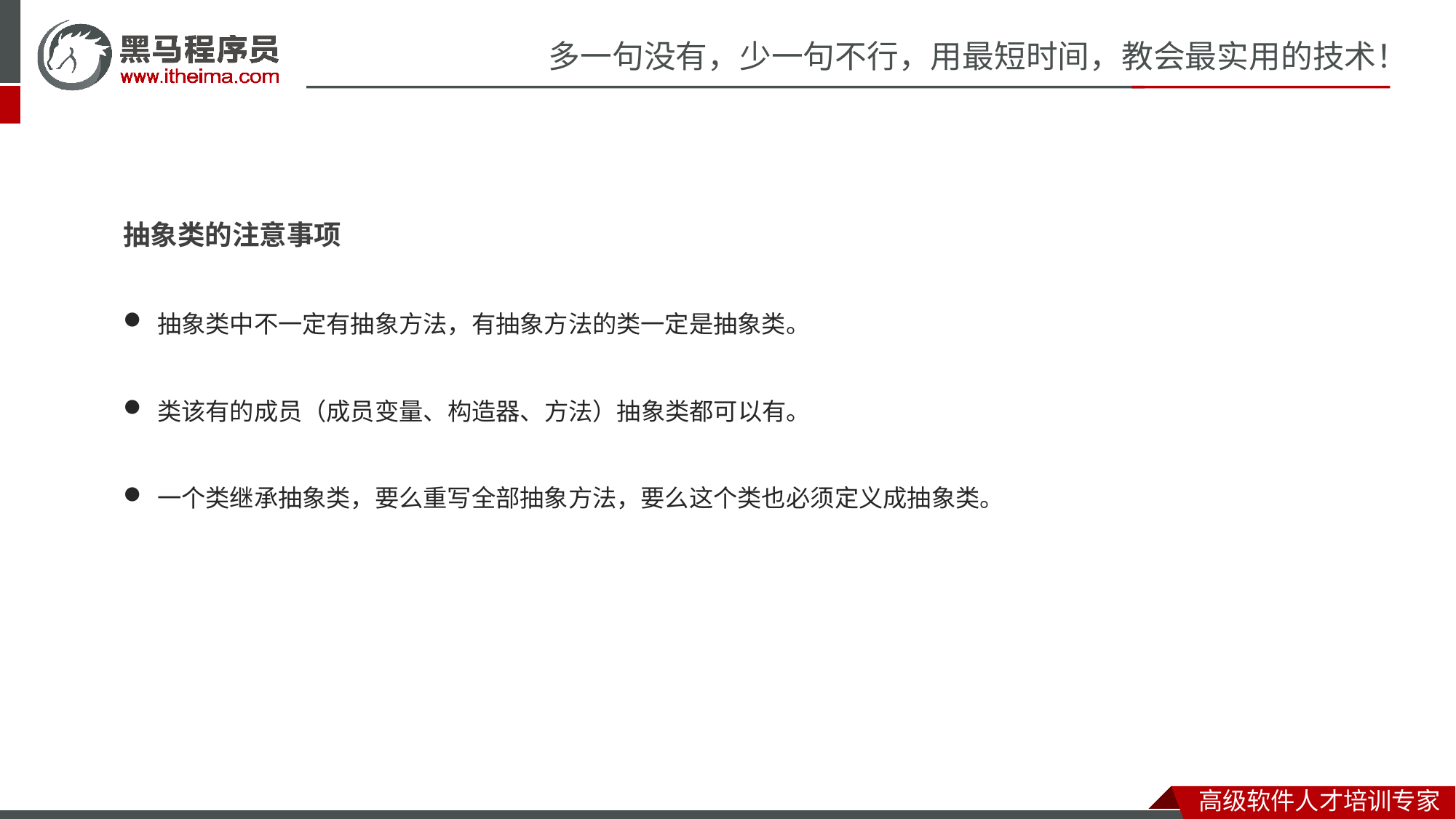

抽象类的注意事项
抽象类中不一定有抽象方法，有抽象方法的类一定是抽象类。
类该有的成员（成员变量、构造器、方法）抽象类都可以有。
一个类继承抽象类，要么重写全部抽象方法，要么这个类也必须定义成抽象类。